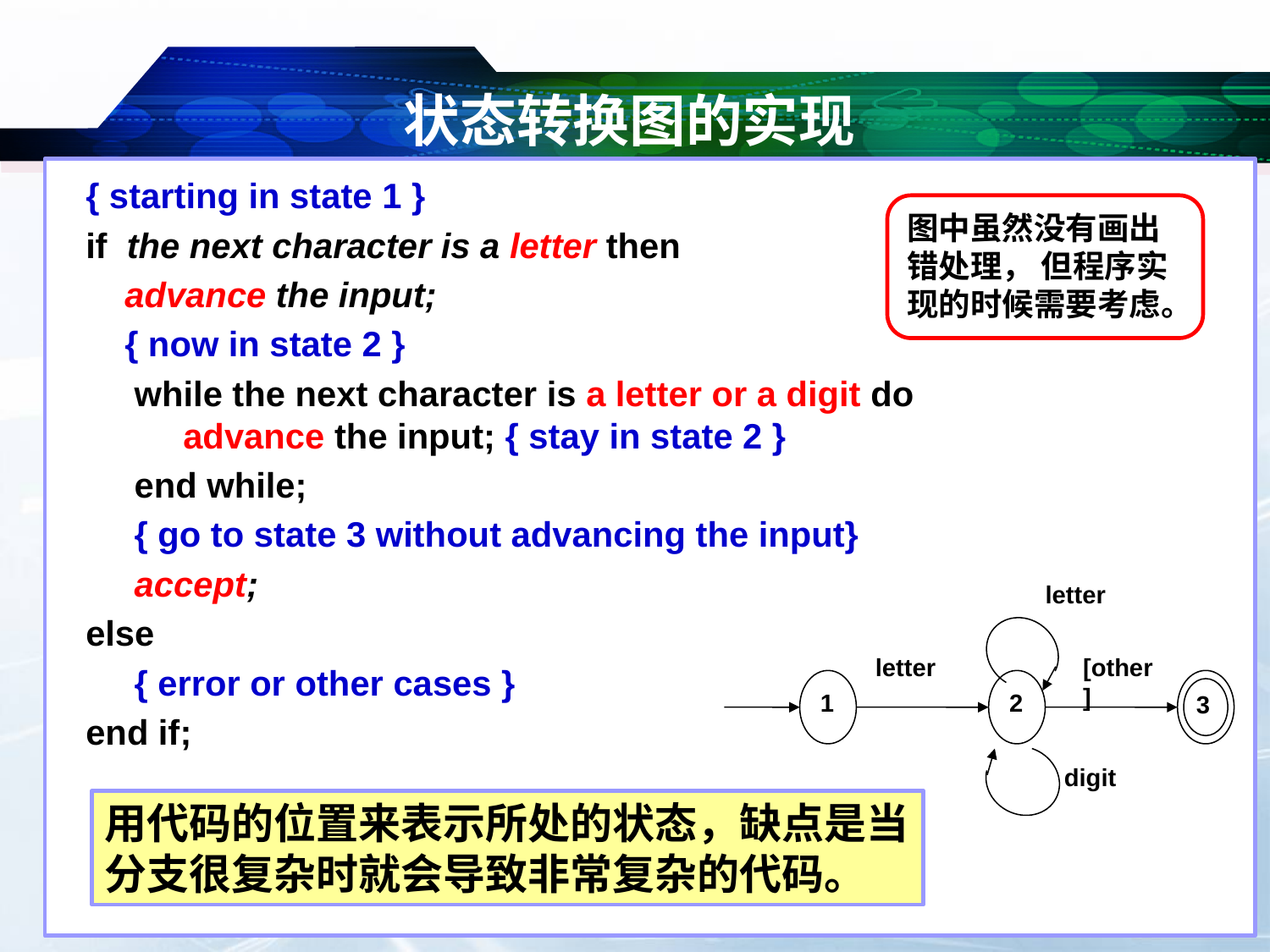

# 状态转换图的实现

{ starting in state 1 }
if  the next character is a letter then
    advance the input;
    { now in state 2 }
     while the next character is a letter or a digit do
          advance the input; { stay in state 2 }
     end while;
     { go to state 3 without advancing the input}
     accept;
else
     { error or other cases }
end if;

图中虽然没有画出错处理， 但程序实现的时候需要考虑。
letter

letter
[other]
1
2

3

digit
用代码的位置来表示所处的状态，缺点是当分支很复杂时就会导致非常复杂的代码。